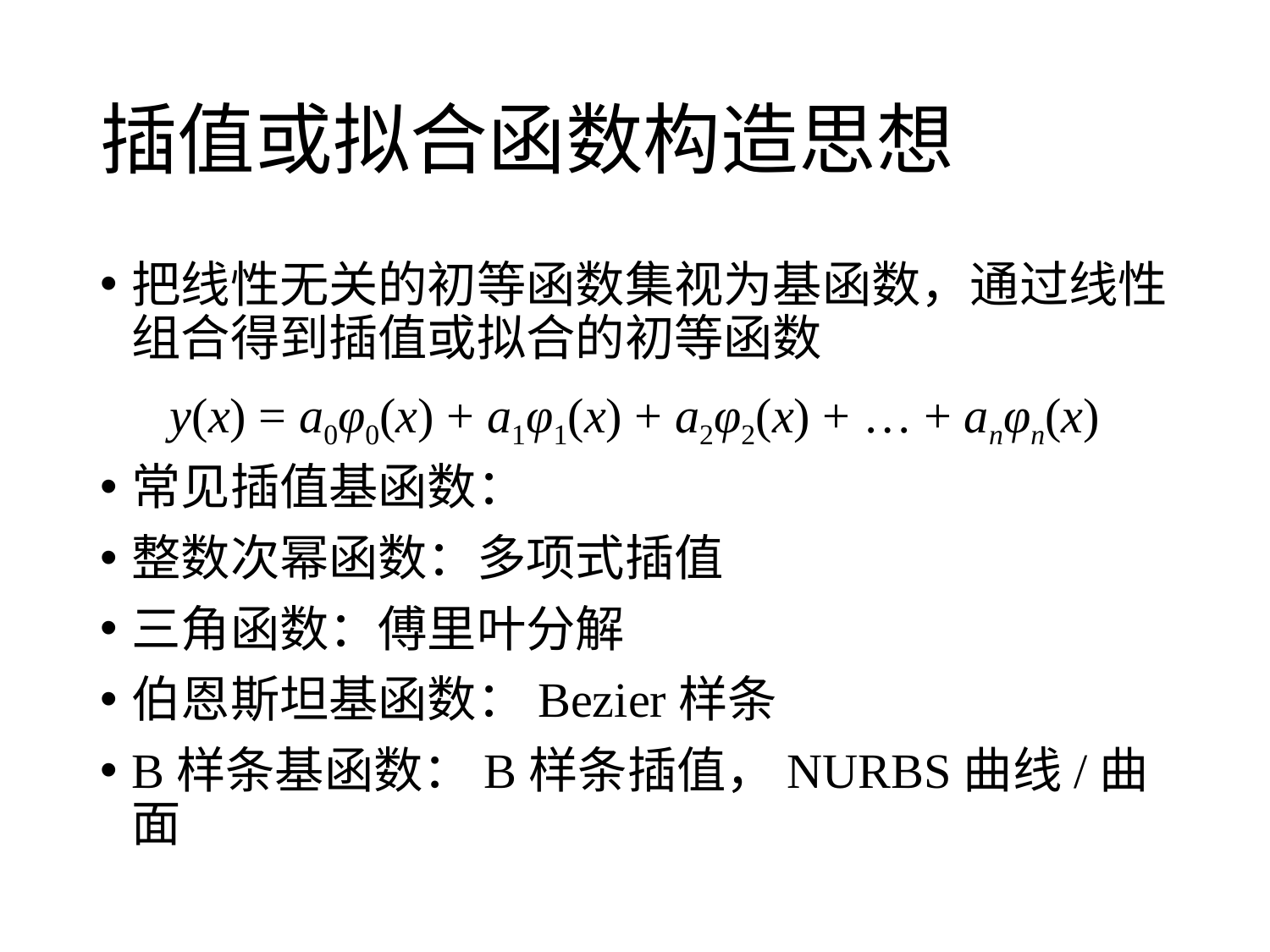

# 插值或拟合函数构造思想
把线性无关的初等函数集视为基函数，通过线性组合得到插值或拟合的初等函数
y(x) = a0φ0(x) + a1φ1(x) + a2φ2(x) + … + anφn(x)
常见插值基函数：
整数次幂函数：多项式插值
三角函数：傅里叶分解
伯恩斯坦基函数：Bezier样条
B样条基函数：B样条插值，NURBS曲线/曲面